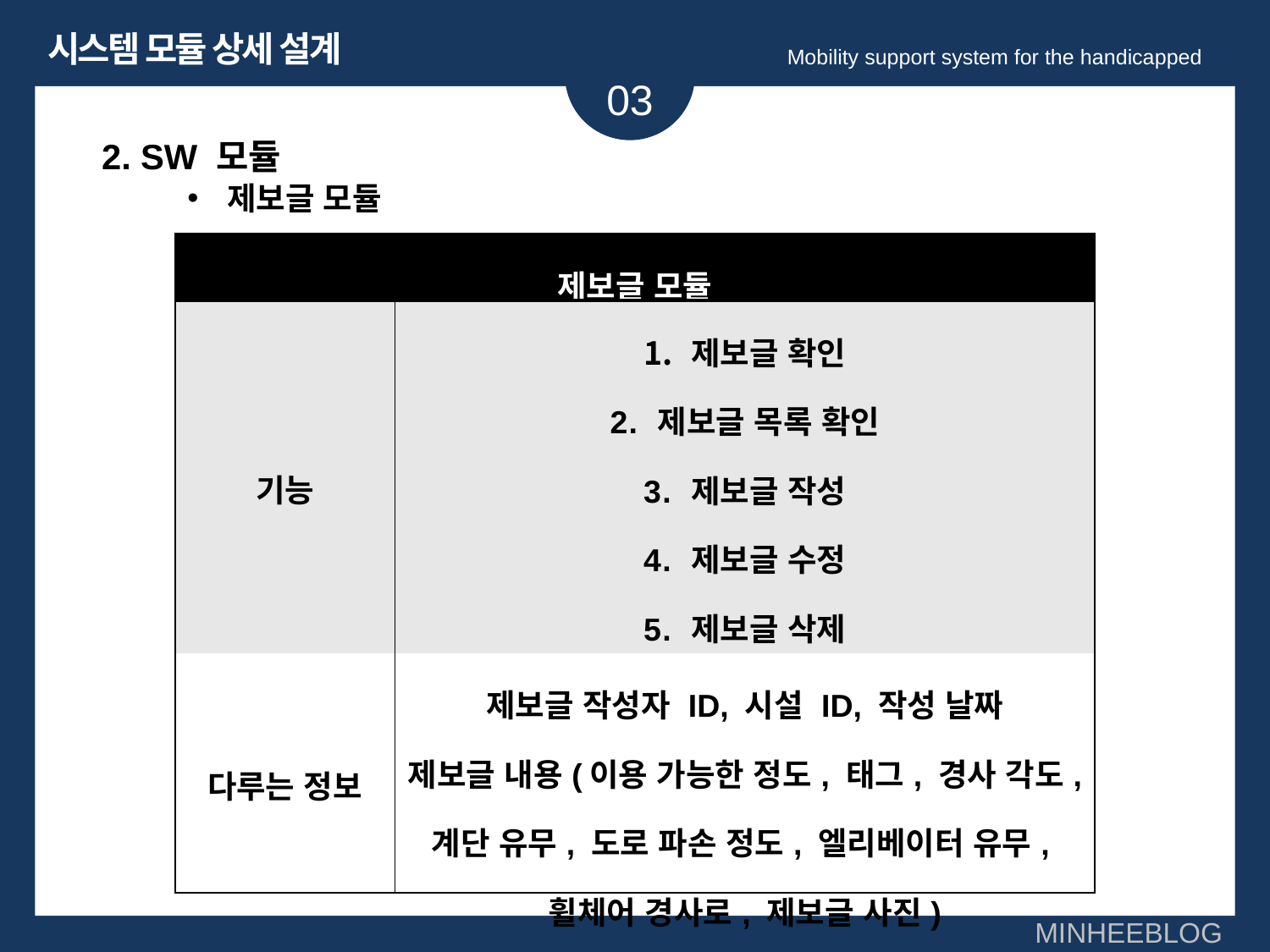

시스템 모듈 상세 설계
Mobility support system for the handicapped
03

2. SW 모듈
제보글 모듈
| 제보글 모듈 |  |
| --- | --- |
| 기능 | 제보글 확인 제보글 목록 확인 제보글 작성 제보글 수정 제보글 삭제 제보글 신고 |
| 다루는 정보 | 제보글 작성자 ID, 시설 ID, 작성 날짜 제보글 내용(이용 가능한 정도, 태그, 경사 각도, 계단 유무, 도로 파손 정도, 엘리베이터 유무, 휠체어 경사로, 제보글 사진) |
MINHEEBLOG